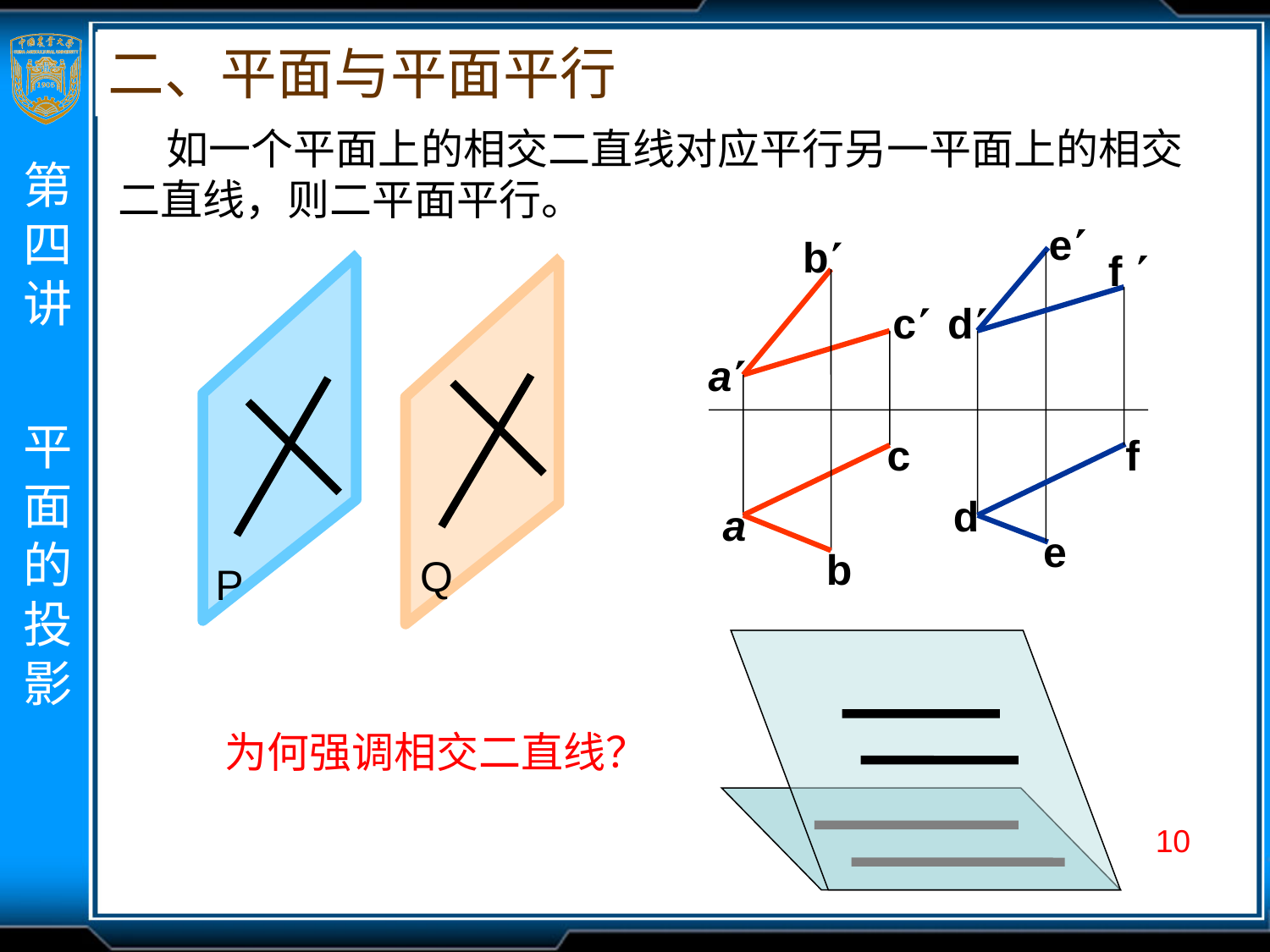

二、平面与平面平行

    如一个平面上的相交二直线对应平行另一平面上的相交二直线，则二平面平行。
e′
b′
f ′

c′
d′

a′

c
f

d
a

e
b

Q
P

为何强调相交二直线？
10